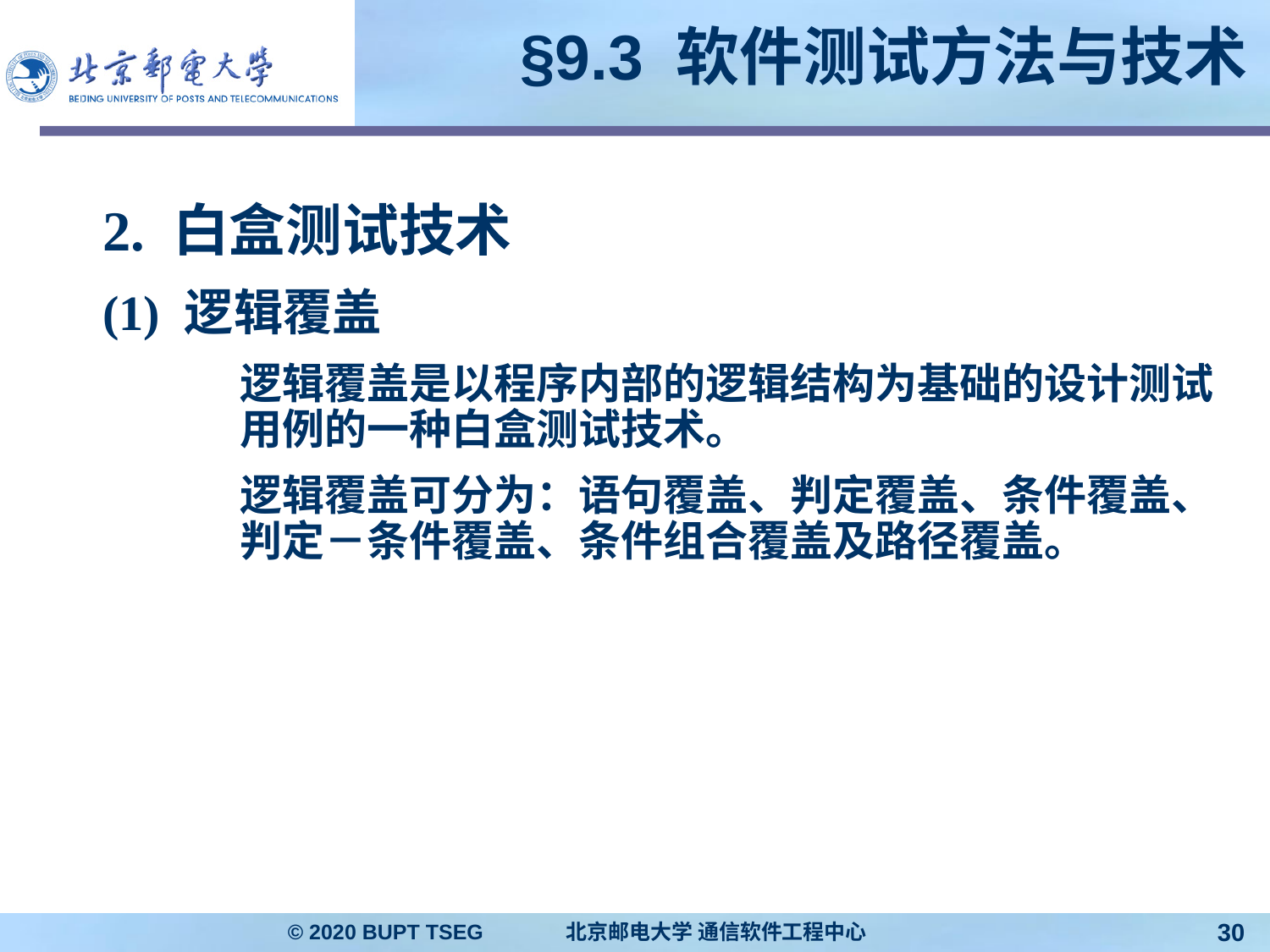

# §9.3 软件测试方法与技术
2. 白盒测试技术
(1) 逻辑覆盖
	逻辑覆盖是以程序内部的逻辑结构为基础的设计测试用例的一种白盒测试技术。
	逻辑覆盖可分为：语句覆盖、判定覆盖、条件覆盖、判定－条件覆盖、条件组合覆盖及路径覆盖。
© 2020 BUPT TSEG             北京邮电大学 通信软件工程中心